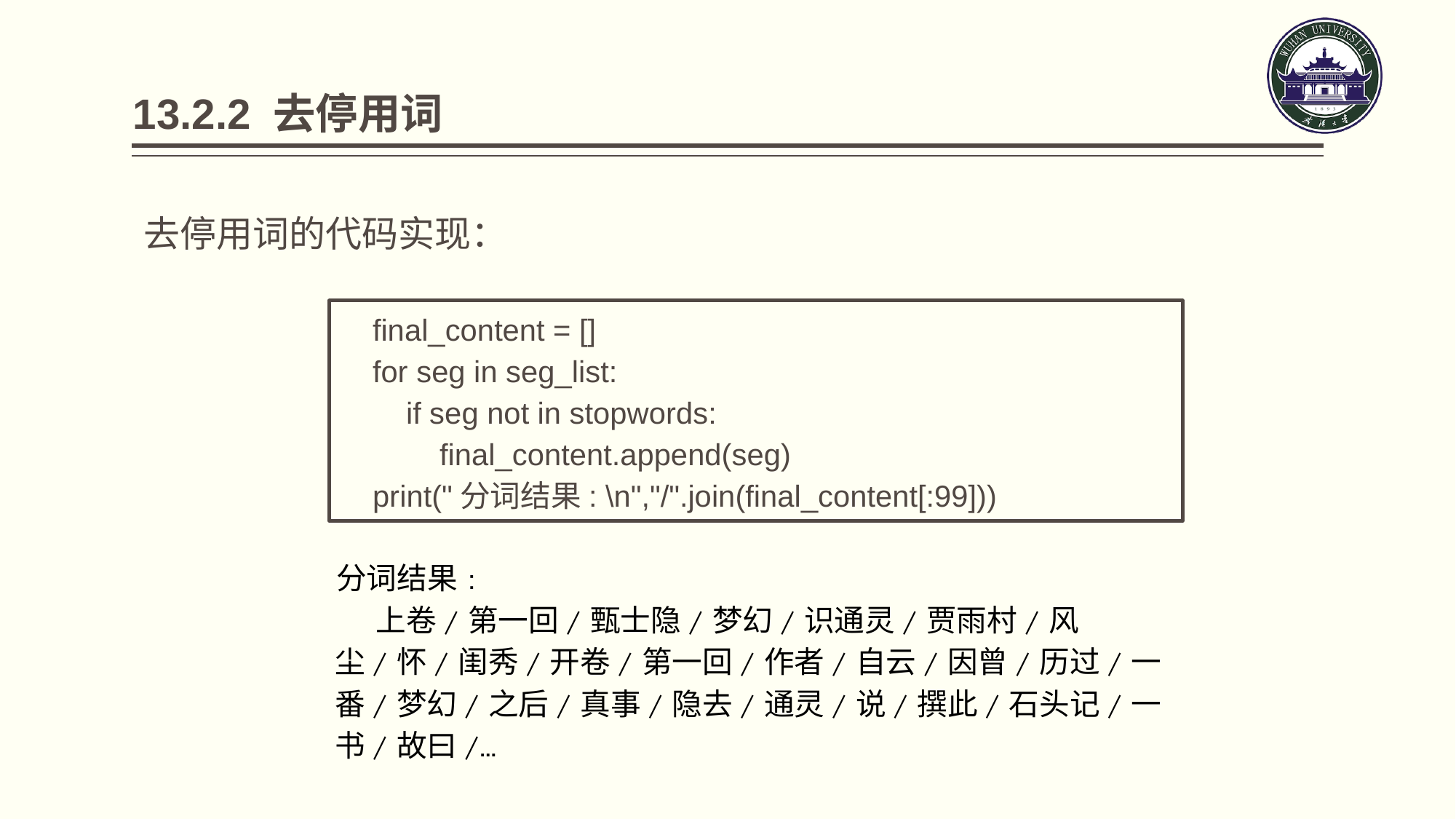

13.2.2 去停用词
去停用词的代码实现：

final_content = []
for seg in seg_list:
    if seg not in stopwords:
        final_content.append(seg)
print("分词结果: \n","/".join(final_content[:99]))
分词结果:
上卷/第一回/甄士隐/梦幻/识通灵/贾雨村/风尘/怀/闺秀/开卷/第一回/作者/自云/因曾/历过/一番/梦幻/之后/真事/隐去/通灵/说/撰此/石头记/一书/故曰/…